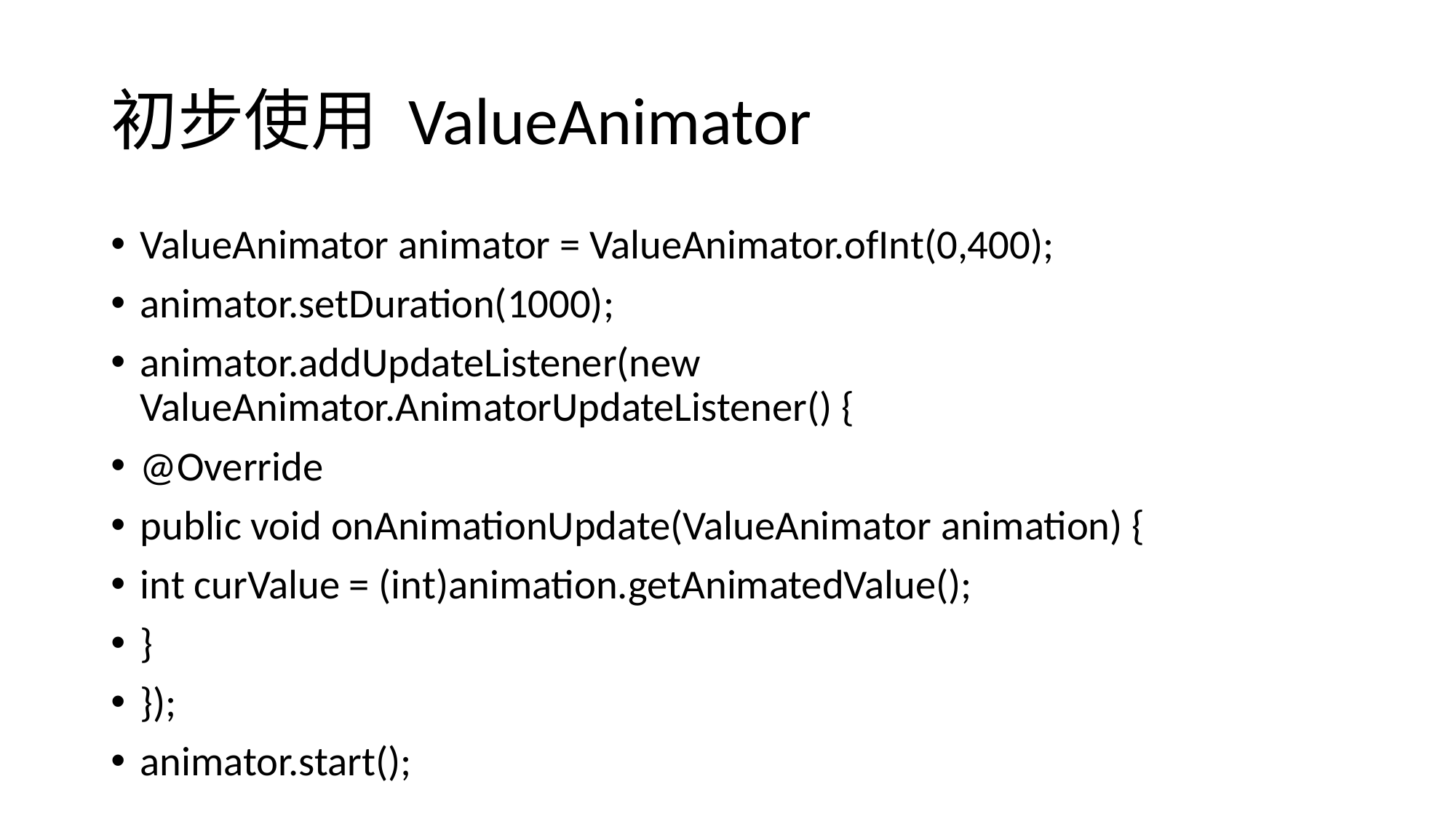

# 初步使用 ValueAnimator
ValueAnimator animator = ValueAnimator.ofInt(0,400);
animator.setDuration(1000);
animator.addUpdateListener(new ValueAnimator.AnimatorUpdateListener() {
@Override
public void onAnimationUpdate(ValueAnimator animation) {
int curValue = (int)animation.getAnimatedValue();
}
});
animator.start();